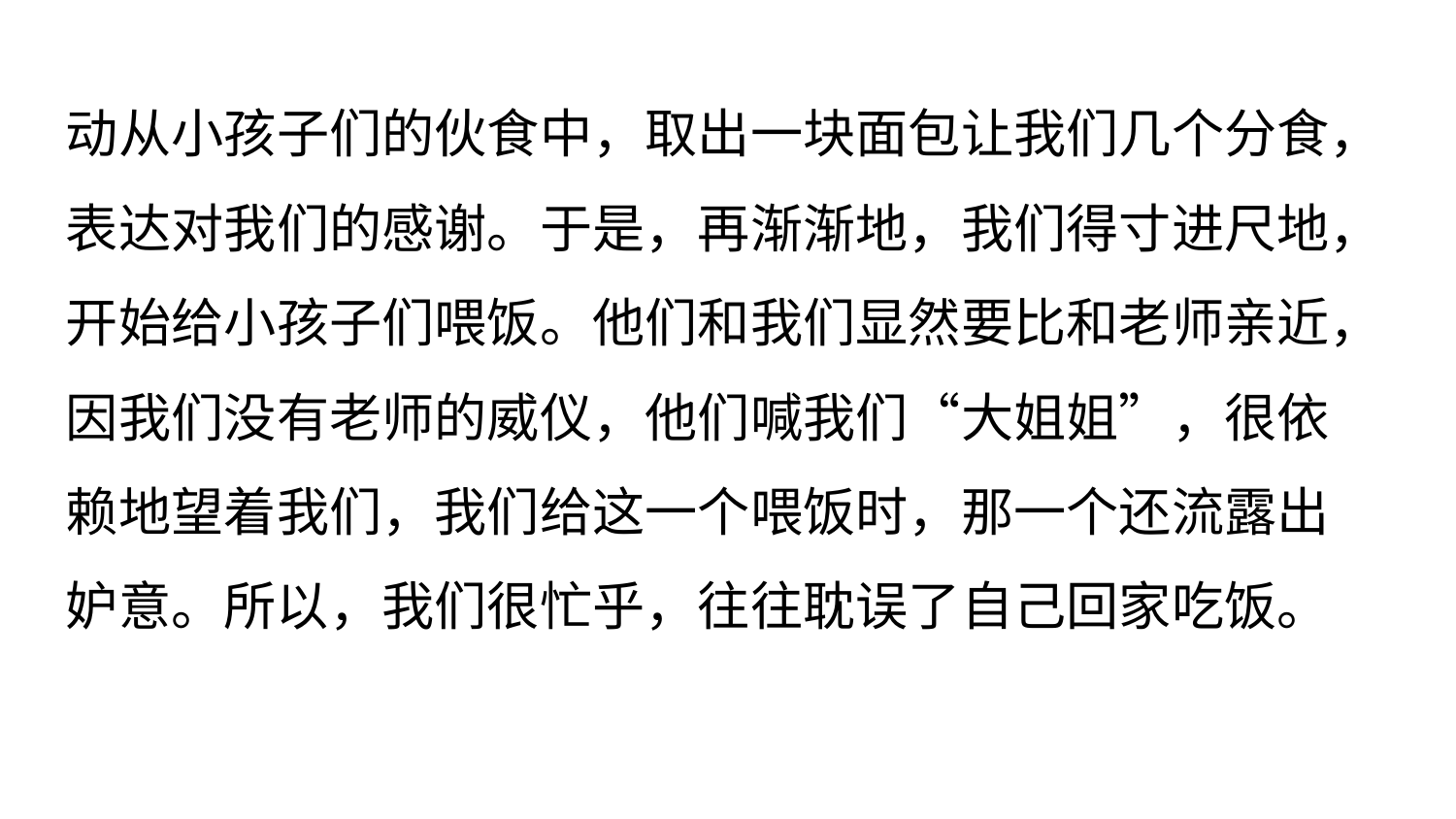

动从小孩子们的伙食中，取出一块面包让我们几个分食，表达对我们的感谢。于是，再渐渐地，我们得寸进尺地，开始给小孩子们喂饭。他们和我们显然要比和老师亲近，因我们没有老师的威仪，他们喊我们“大姐姐”，很依赖地望着我们，我们给这一个喂饭时，那一个还流露出妒意。所以，我们很忙乎，往往耽误了自己回家吃饭。